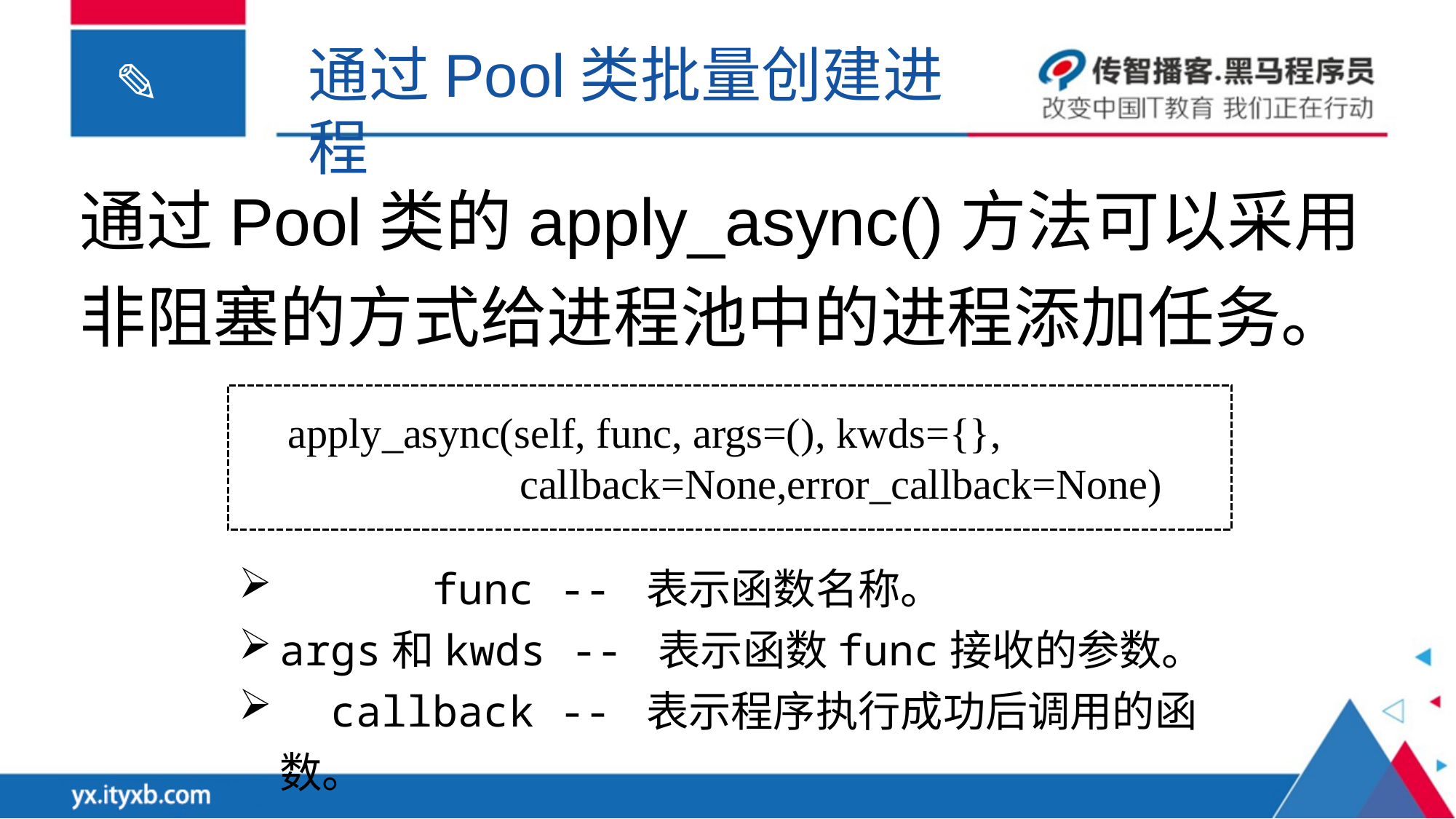

通过Pool类批量创建进程
通过Pool类的apply_async()方法可以采用非阻塞的方式给进程池中的进程添加任务。

apply_async(self, func, args=(), kwds={},
                      callback=None,error_callback=None)
      func -- 表示函数名称。
args和kwds -- 表示函数func接收的参数。
  callback -- 表示程序执行成功后调用的函数。